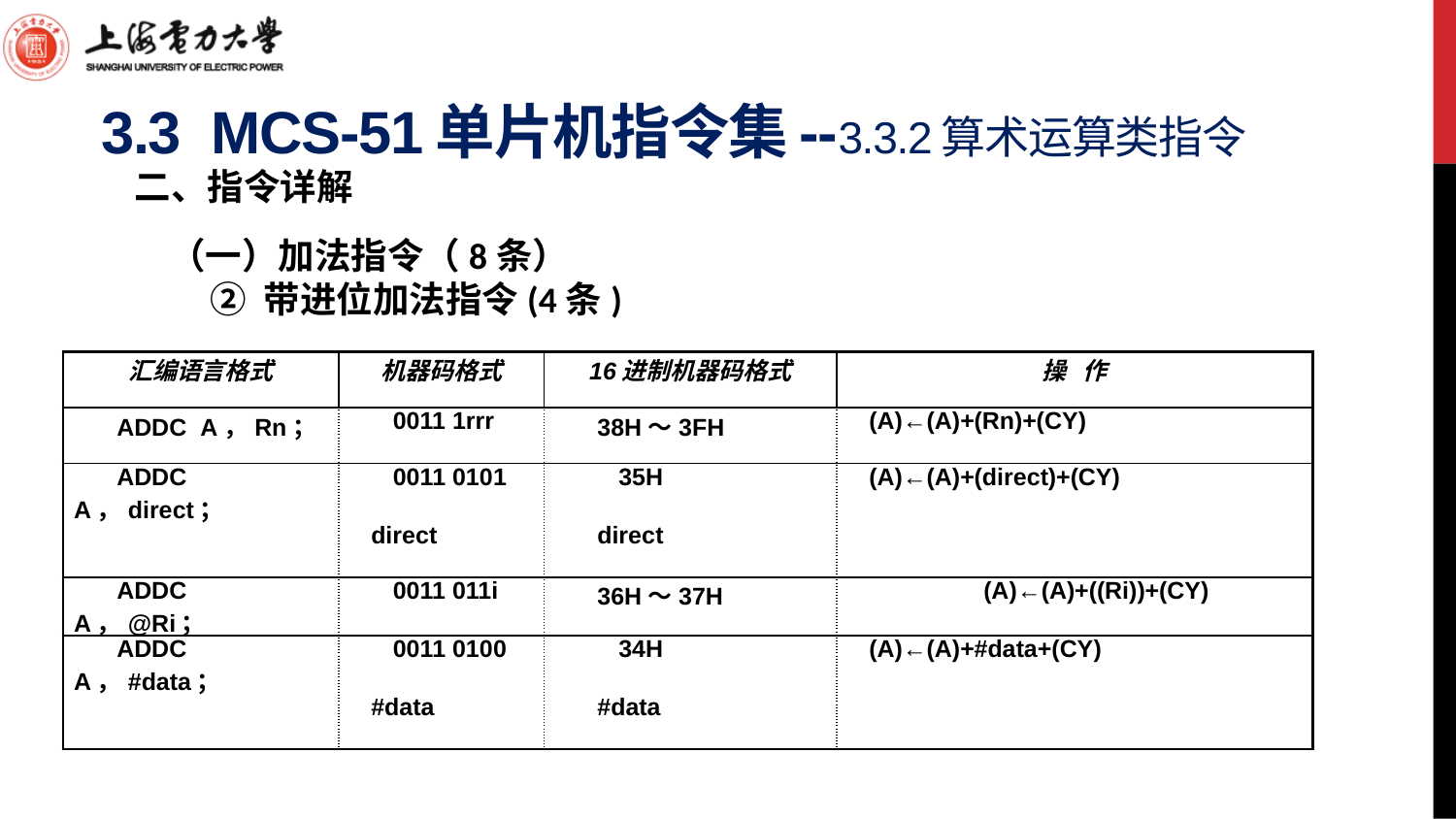

# 3.3  MCS-51单片机指令集--3.3.2算术运算类指令
二、指令详解

（一）加法指令（8条）
     ② 带进位加法指令(4条)

| 汇编语言格式 | 机器码格式 | 16进制机器码格式 | 操 作 |
| --- | --- | --- | --- |
| ADDC A，Rn； | 0011 1rrr | 38H～3FH | (A)←(A)+(Rn)+(CY) |
| ADDC A，direct； | 0011 0101 | 35H | (A)←(A)+(direct)+(CY) |
|  | direct | direct |  |
| ADDC A，@Ri； | 0011 011i | 36H～37H | (A)←(A)+((Ri))+(CY) |
| ADDC A，#data； | 0011 0100 | 34H | (A)←(A)+#data+(CY) |
|  | #data | #data |  |